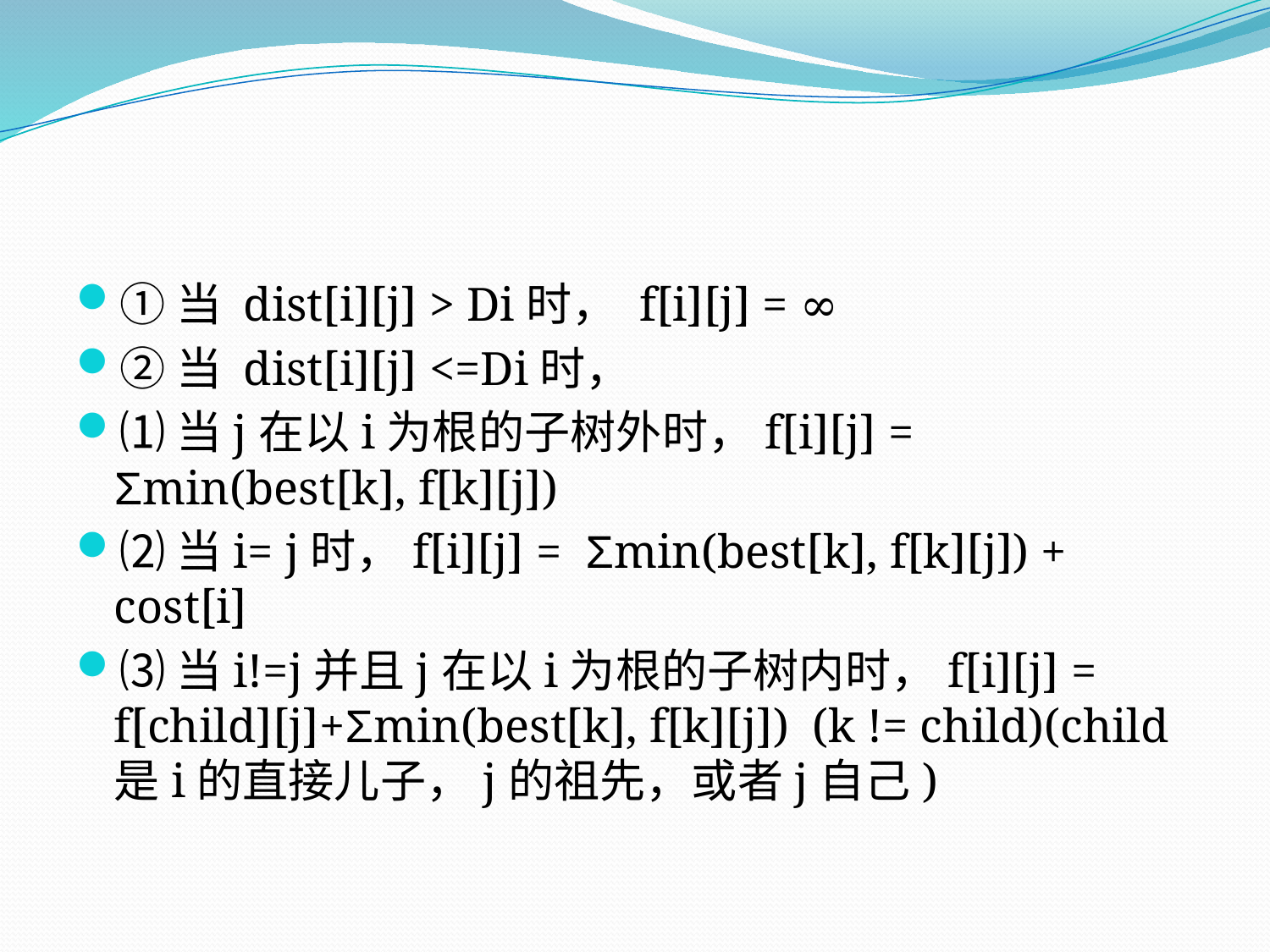

#
①当 dist[i][j] > Di时， f[i][j] = ∞
②当 dist[i][j] <=Di时，
⑴当j在以i为根的子树外时，f[i][j] =  Σmin(best[k], f[k][j])
⑵当i= j时，f[i][j] =  Σmin(best[k], f[k][j]) + cost[i]
⑶当i!=j并且j在以i为根的子树内时，f[i][j] = f[child][j]+Σmin(best[k], f[k][j])  (k != child)(child是i的直接儿子，j的祖先，或者j自己)